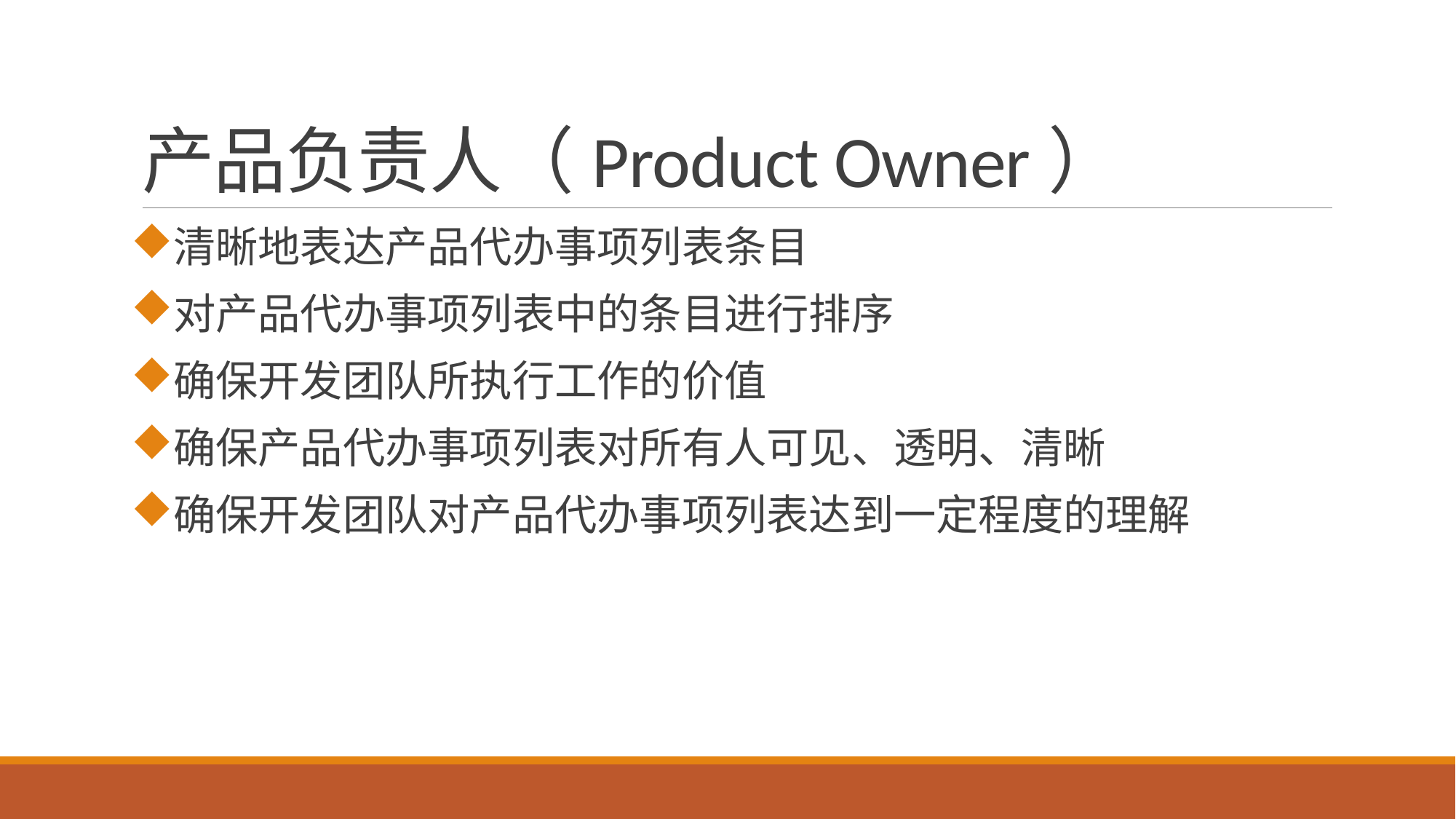

# 产品负责人（Product Owner）
清晰地表达产品代办事项列表条目
对产品代办事项列表中的条目进行排序
确保开发团队所执行工作的价值
确保产品代办事项列表对所有人可见、透明、清晰
确保开发团队对产品代办事项列表达到一定程度的理解